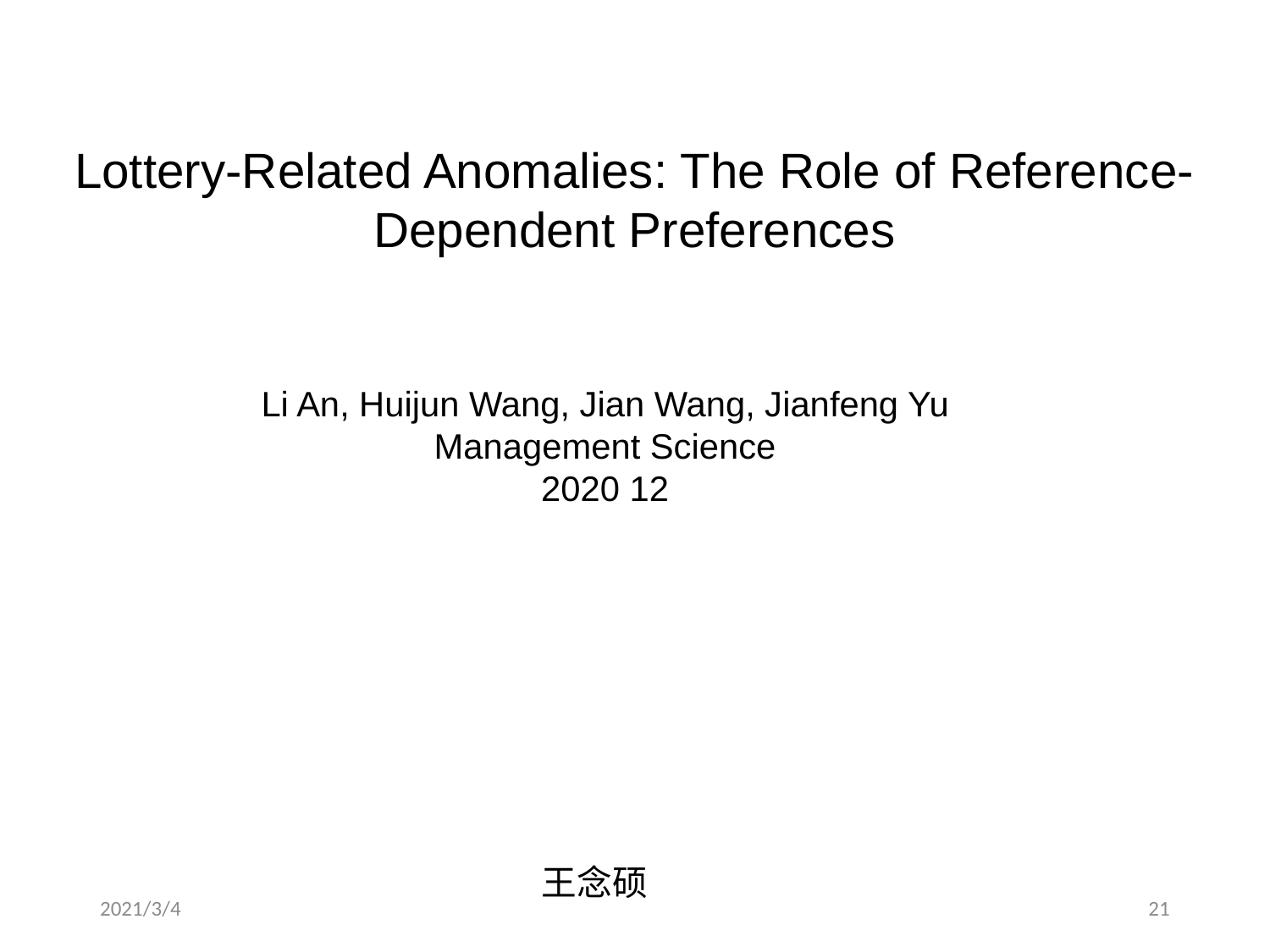

Lottery-Related Anomalies: The Role of Reference-Dependent Preferences
Li An, Huijun Wang, Jian Wang, Jianfeng Yu
Management Science
2020 12
王念硕
2021/3/4
21